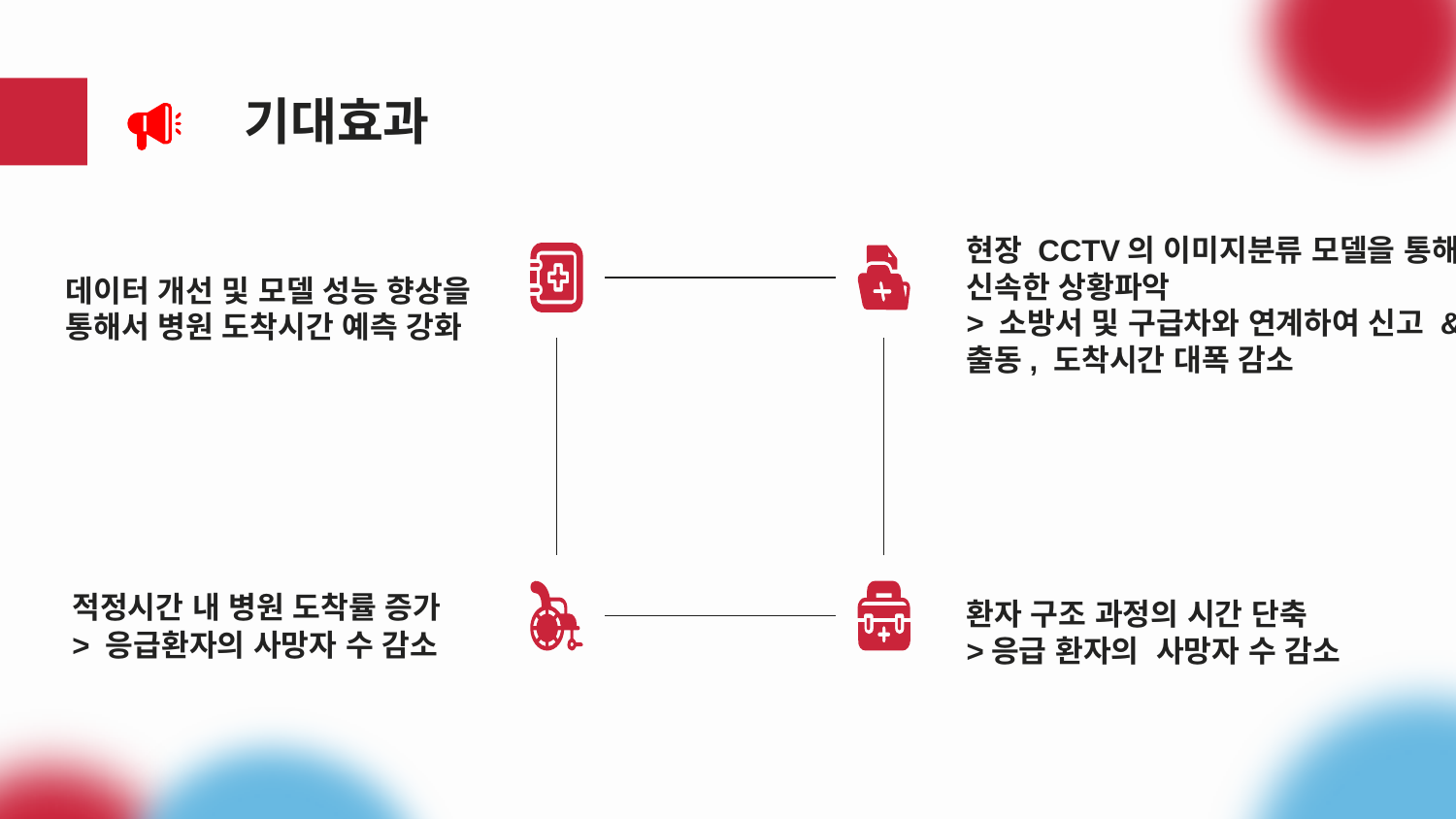

# 기대효과

현장 CCTV의 이미지분류 모델을 통해 신속한 상황파악
> 소방서 및 구급차와 연계하여 신고 & 출동, 도착시간 대폭 감소

데이터 개선 및 모델 성능 향상을
통해서 병원 도착시간 예측 강화

적정시간 내 병원 도착률 증가
> 응급환자의 사망자 수 감소

환자 구조 과정의 시간 단축
>응급 환자의  사망자 수 감소